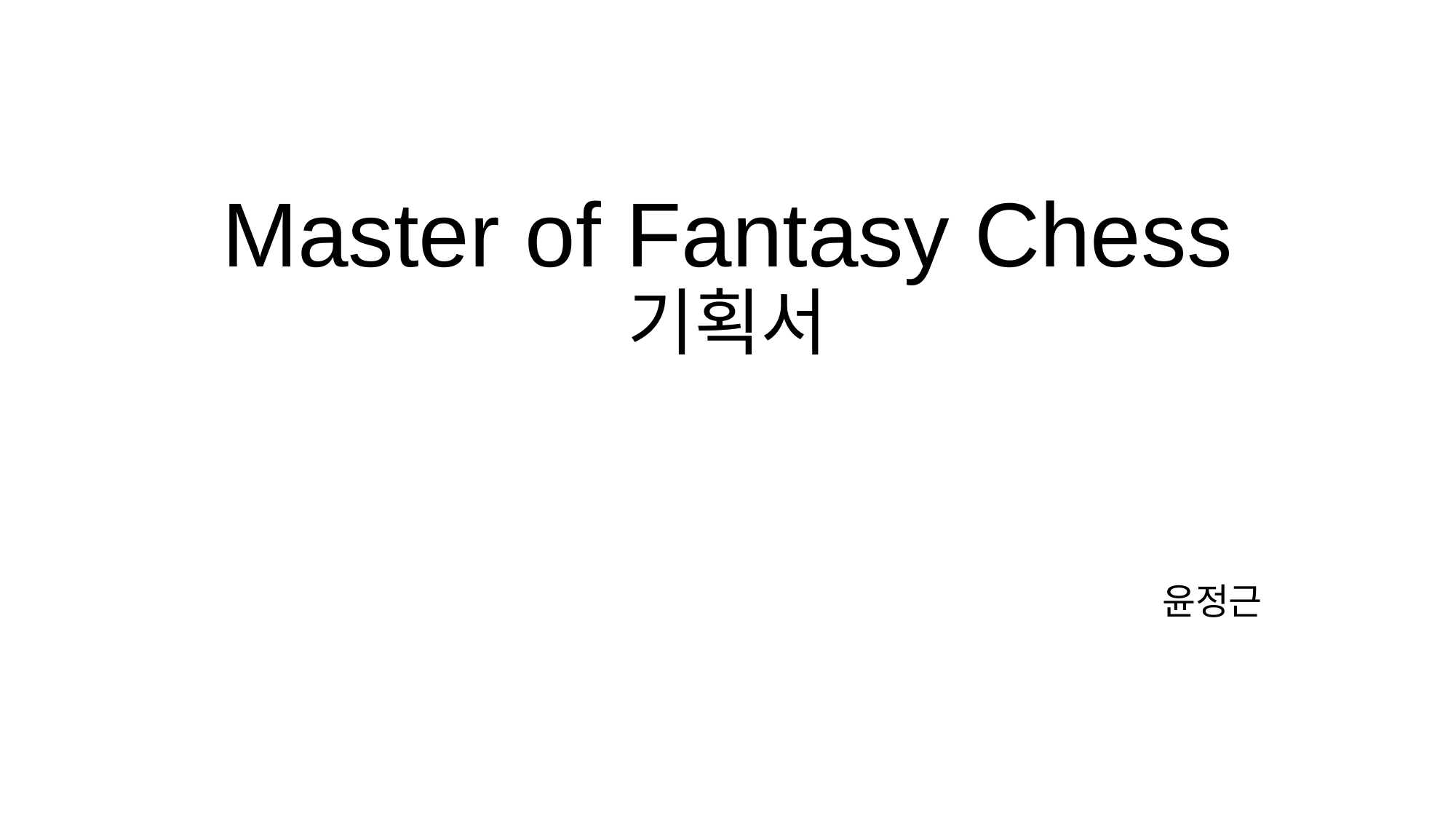

# Master of Fantasy Chess 기획서
윤정근